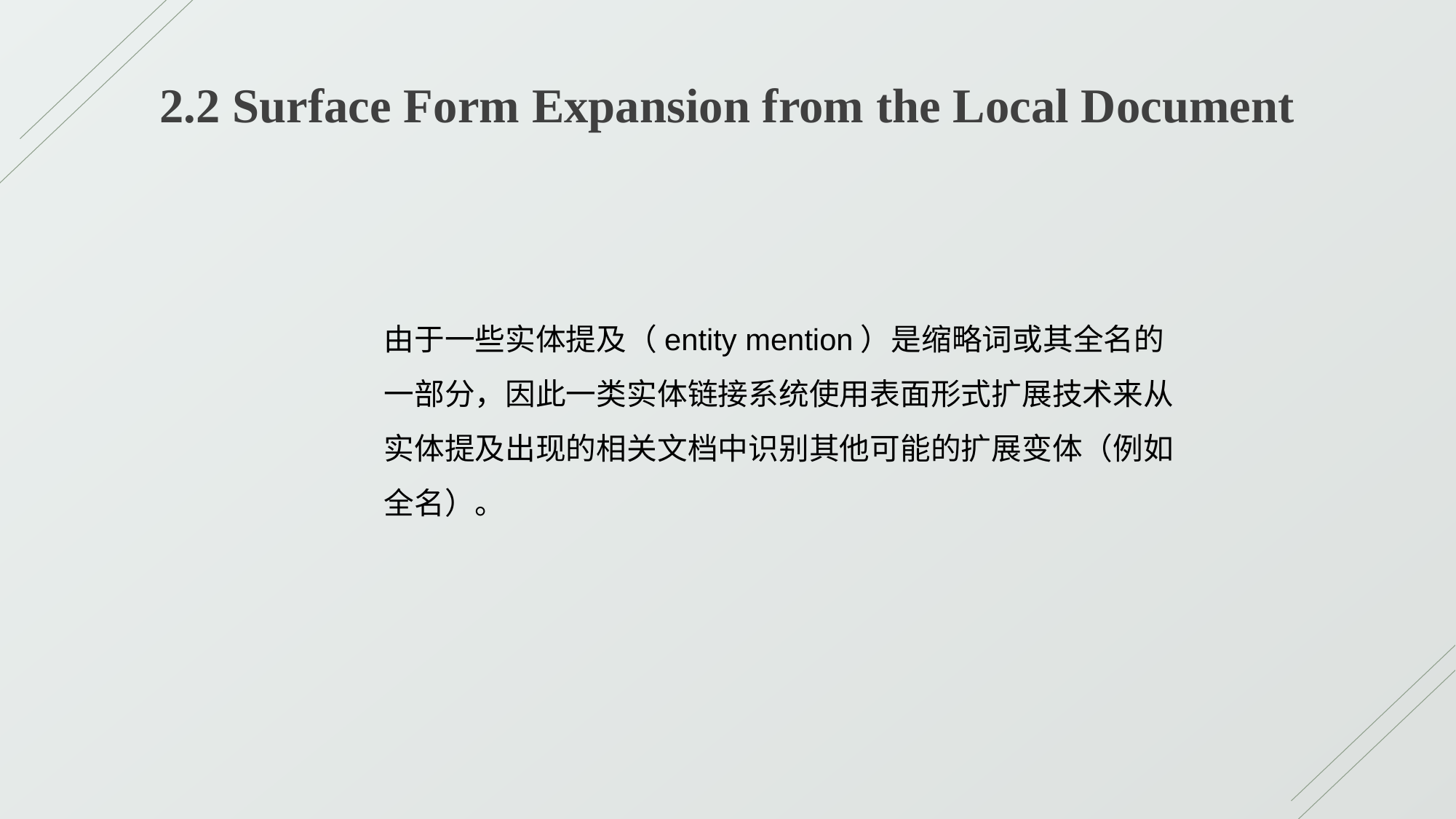

2.2 Surface Form Expansion from the Local Document
由于一些实体提及（entity mention）是缩略词或其全名的一部分，因此一类实体链接系统使用表面形式扩展技术来从实体提及出现的相关文档中识别其他可能的扩展变体（例如全名）。